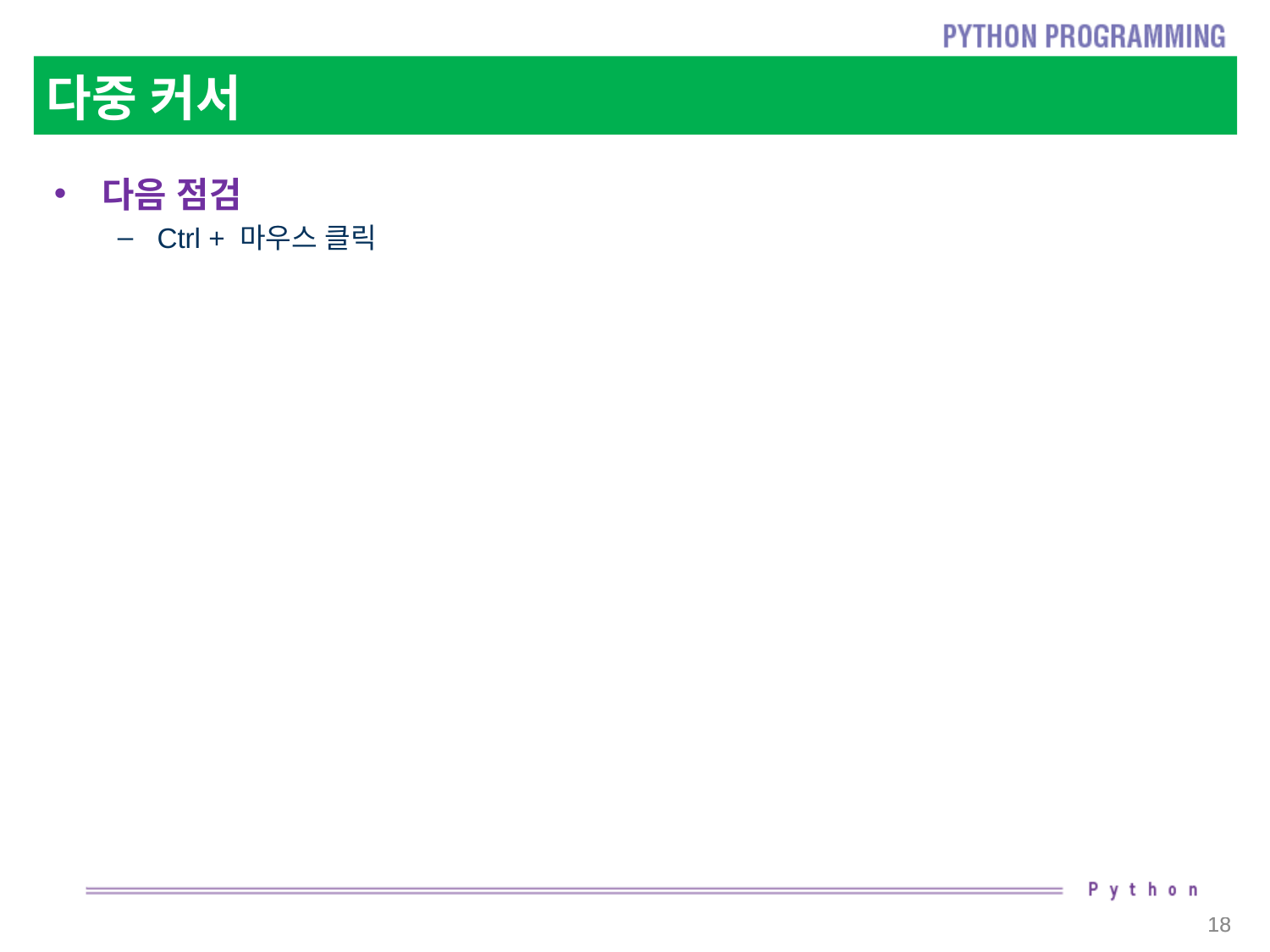

# 다중 커서
다음 점검
Ctrl + 마우스 클릭
18